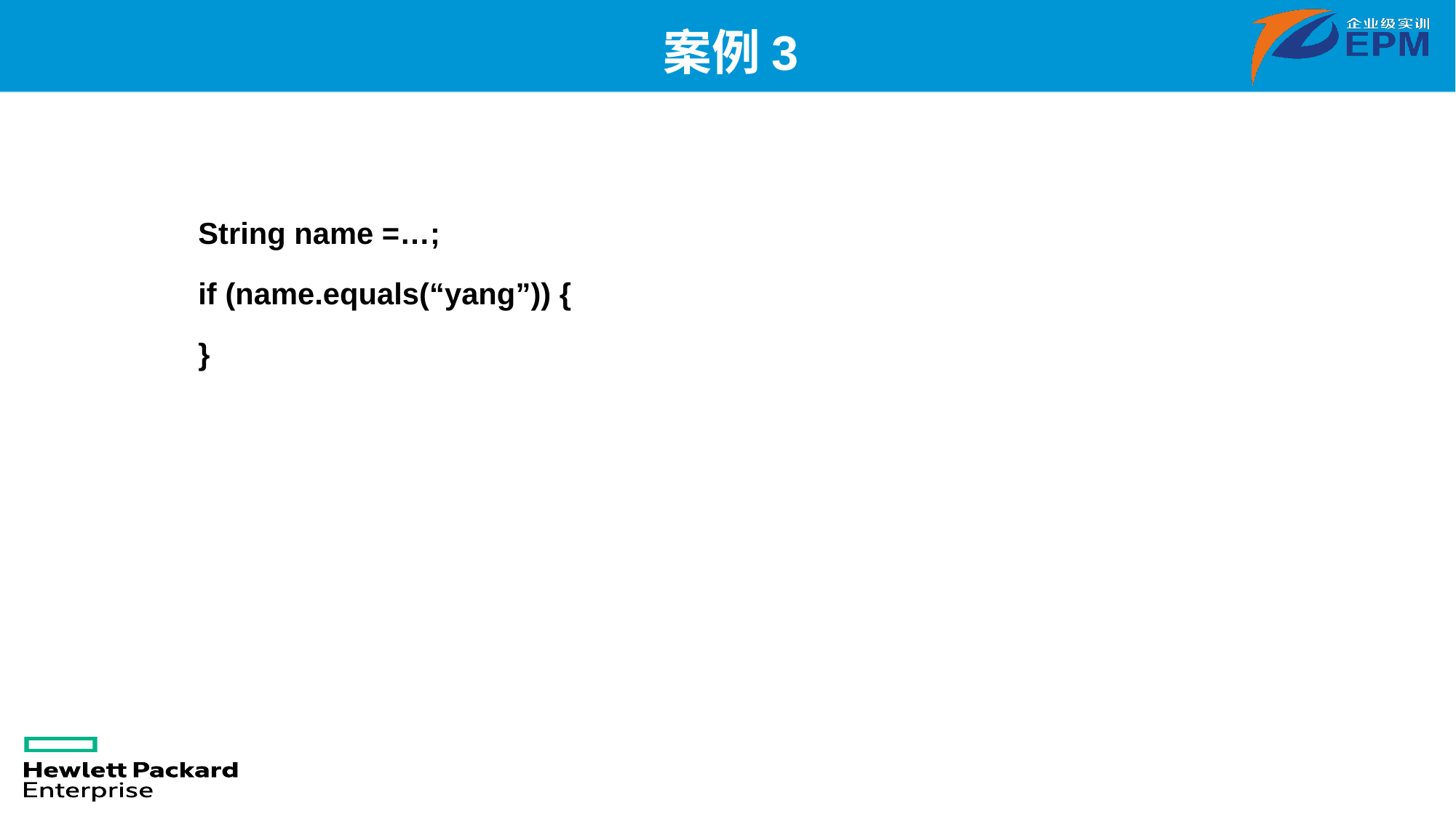

# 案例3
String name =…;
if (name.equals(“yang”)) {
}